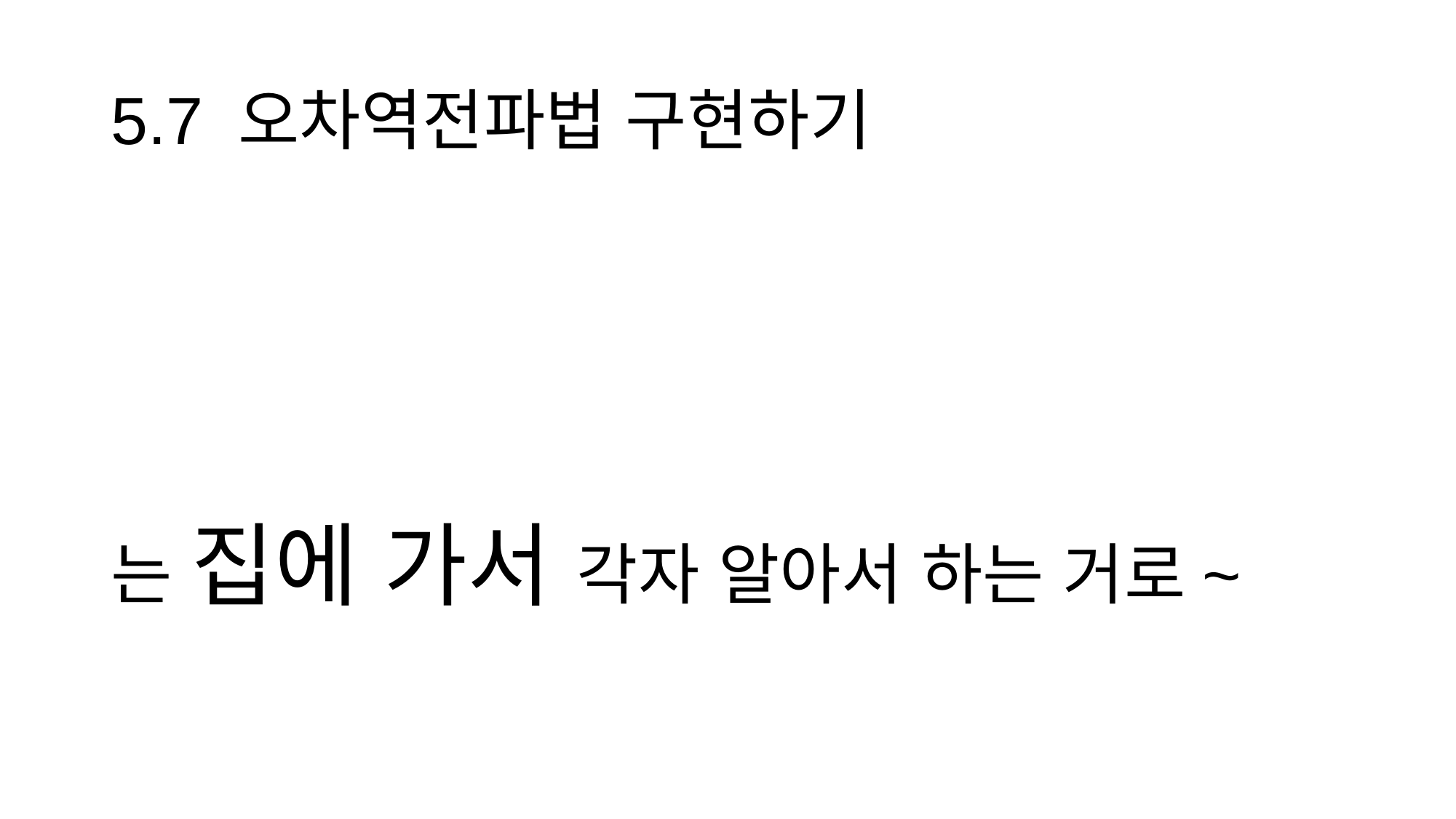

# 5.7 오차역전파법 구현하기
는 집에 가서 각자 알아서 하는 거로~